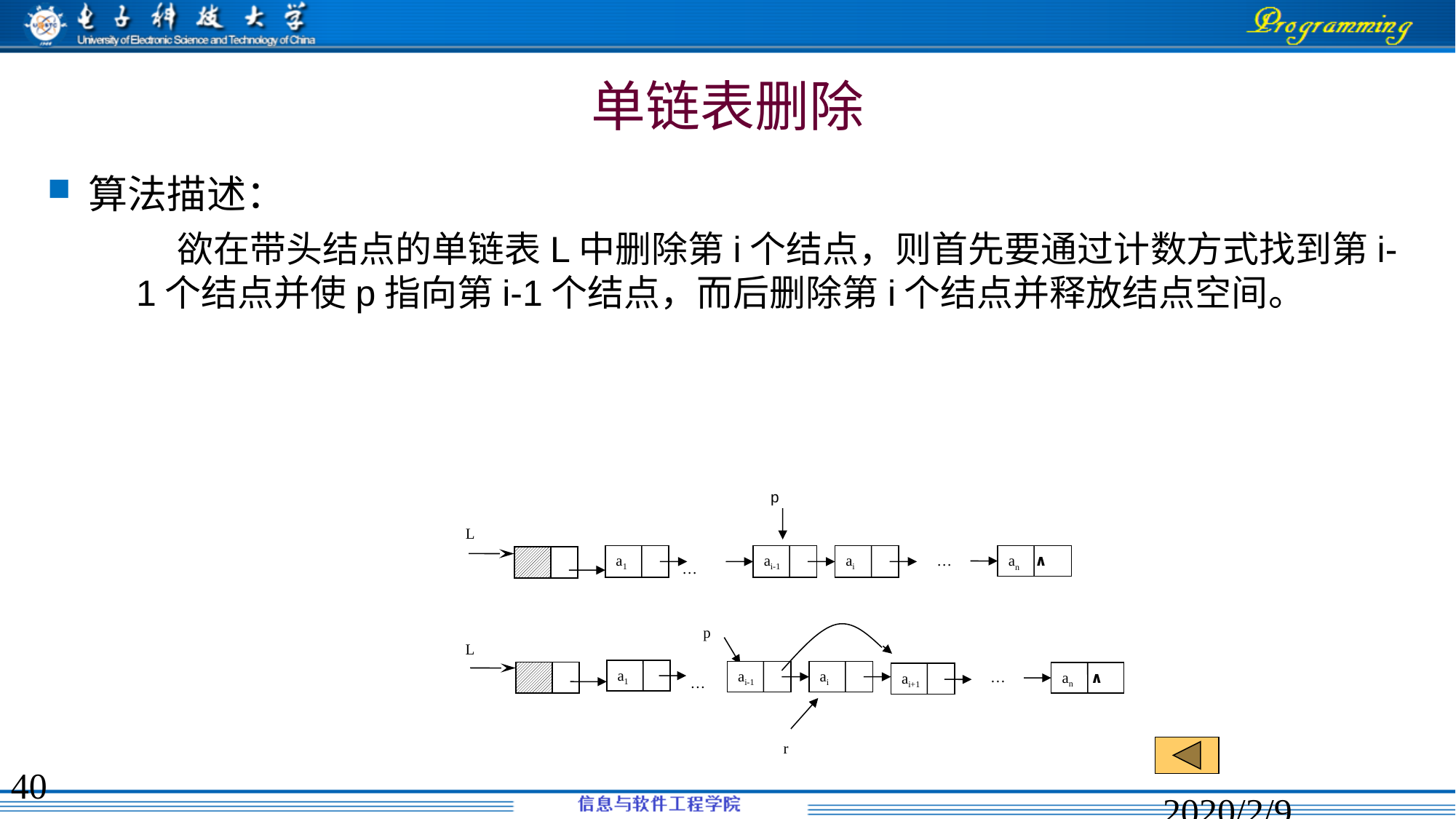

# 单链表删除
算法描述：
	    欲在带头结点的单链表L中删除第i个结点，则首先要通过计数方式找到第i-1个结点并使p指向第i-1个结点，而后删除第i个结点并释放结点空间。

p

a1

ai-1

ai

…
an       ∧

…

L

p

ai-1

ai

ai+1

r

…
an        ∧

L
a1

…

40
2020/2/9